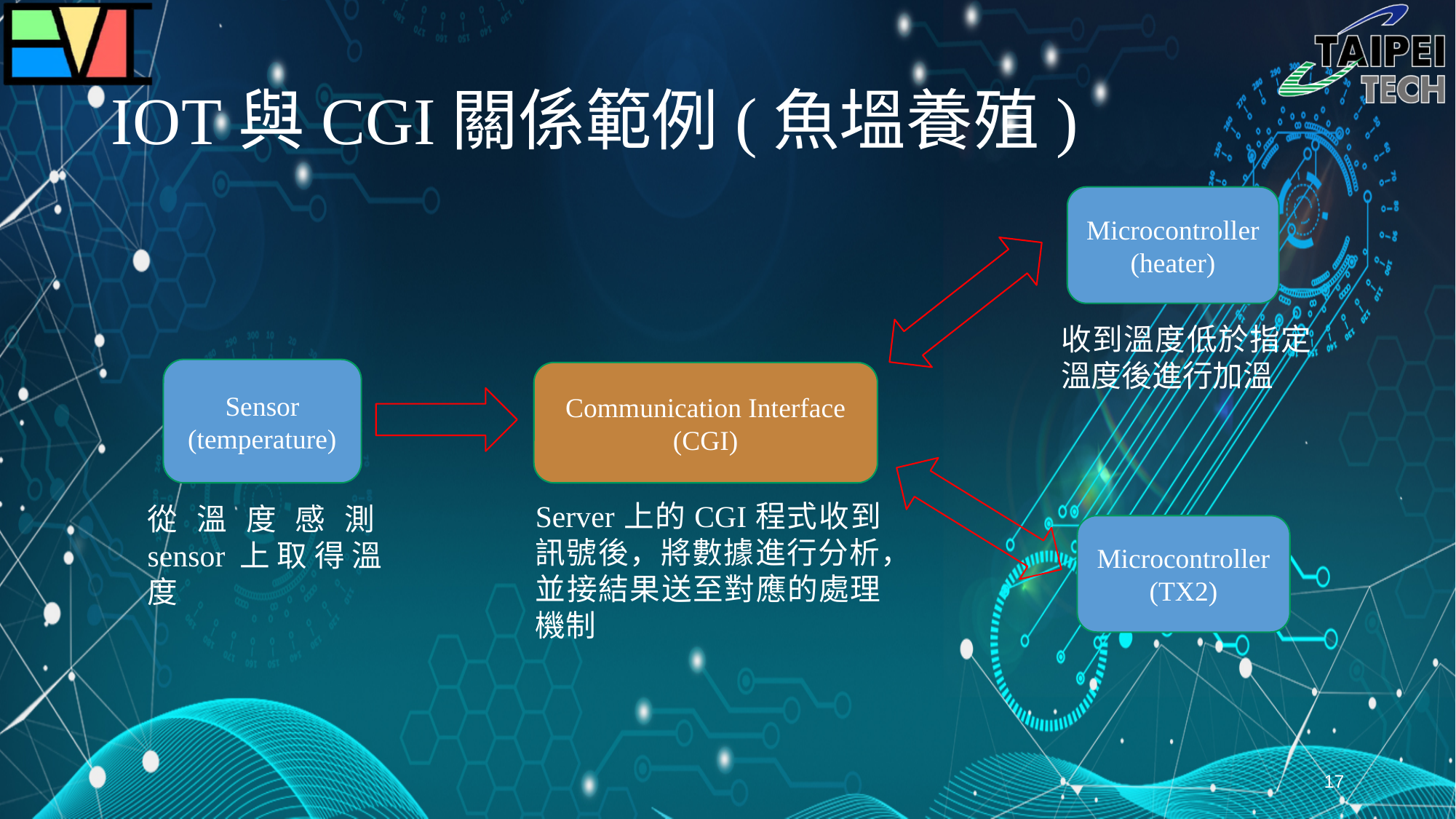

# IOT與CGI關係範例(魚塭養殖)
Microcontroller
(heater)

收到溫度低於指定溫度後進行加溫
Sensor
(temperature)
Communication Interface
(CGI)

Server上的CGI程式收到訊號後，將數據進行分析，並接結果送至對應的處理機制
從溫度感測sensor上取得溫度
Microcontroller
(TX2)
17